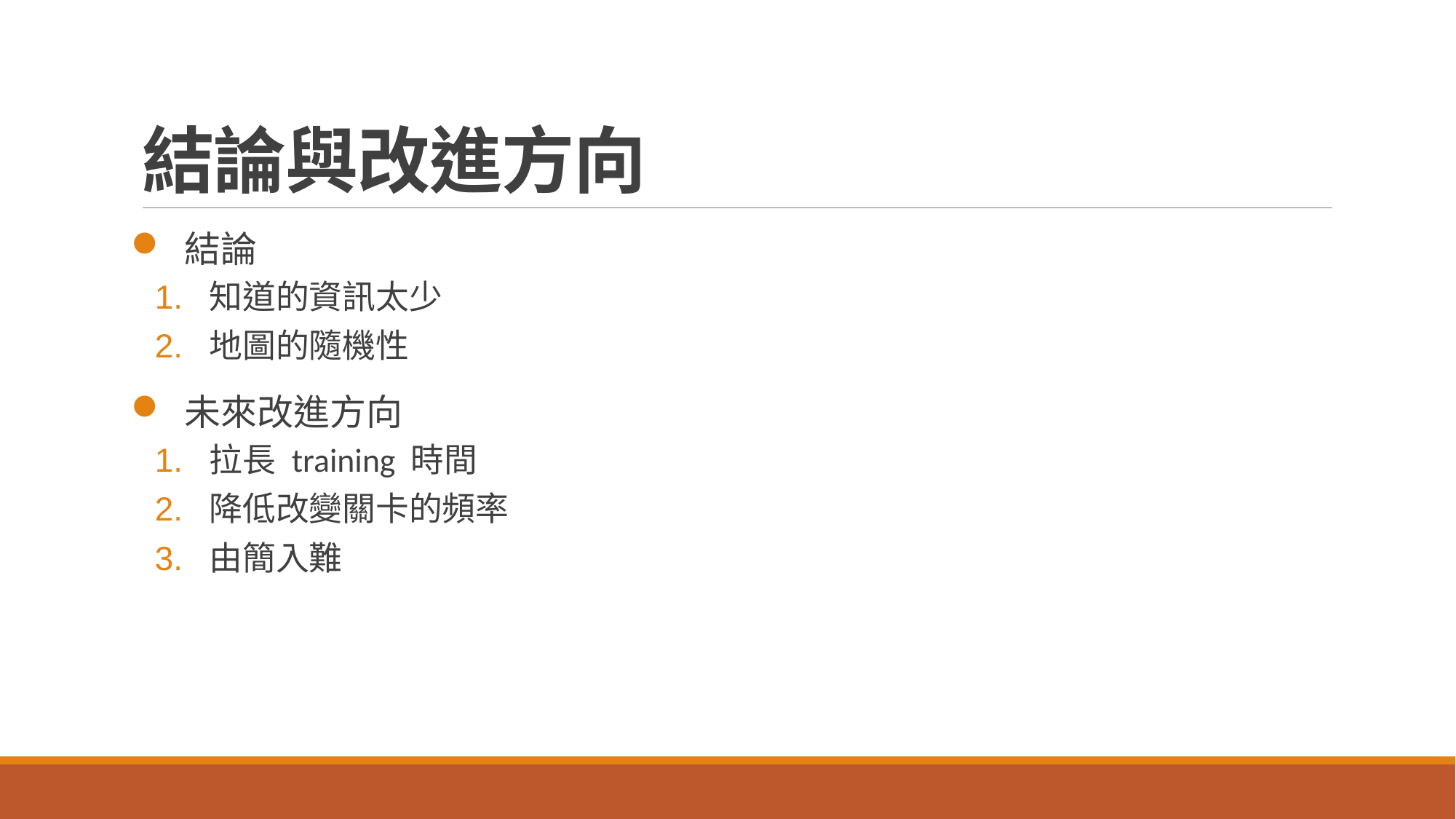

# 結論與改進方向
 結論
知道的資訊太少
地圖的隨機性
 未來改進方向
拉長 training 時間
降低改變關卡的頻率
由簡入難